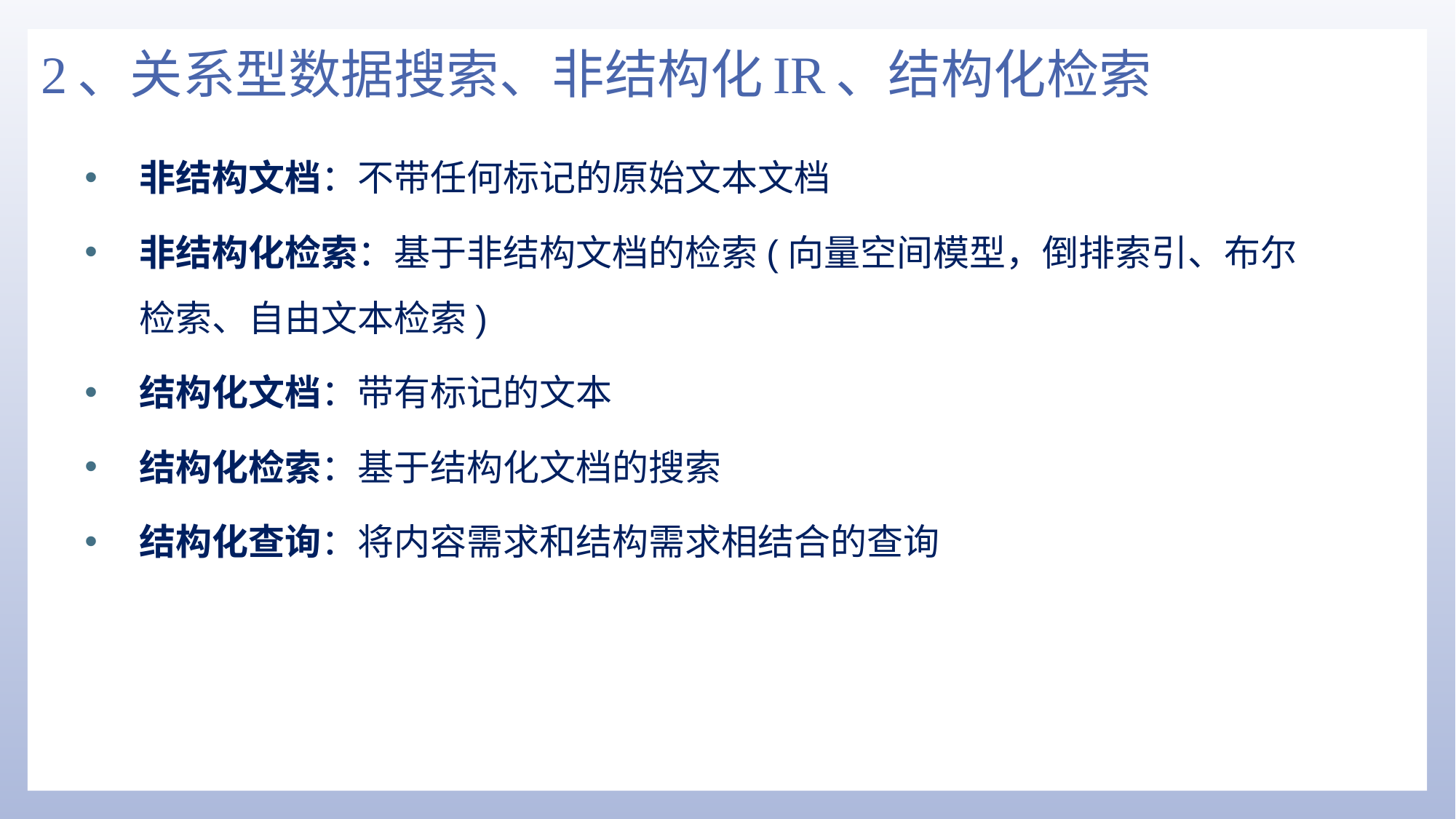

# 2、关系型数据搜索、非结构化IR、结构化检索
非结构文档：不带任何标记的原始文本文档
非结构化检索：基于非结构文档的检索(向量空间模型，倒排索引、布尔检索、自由文本检索)
结构化文档：带有标记的文本
结构化检索：基于结构化文档的搜索
结构化查询：将内容需求和结构需求相结合的查询